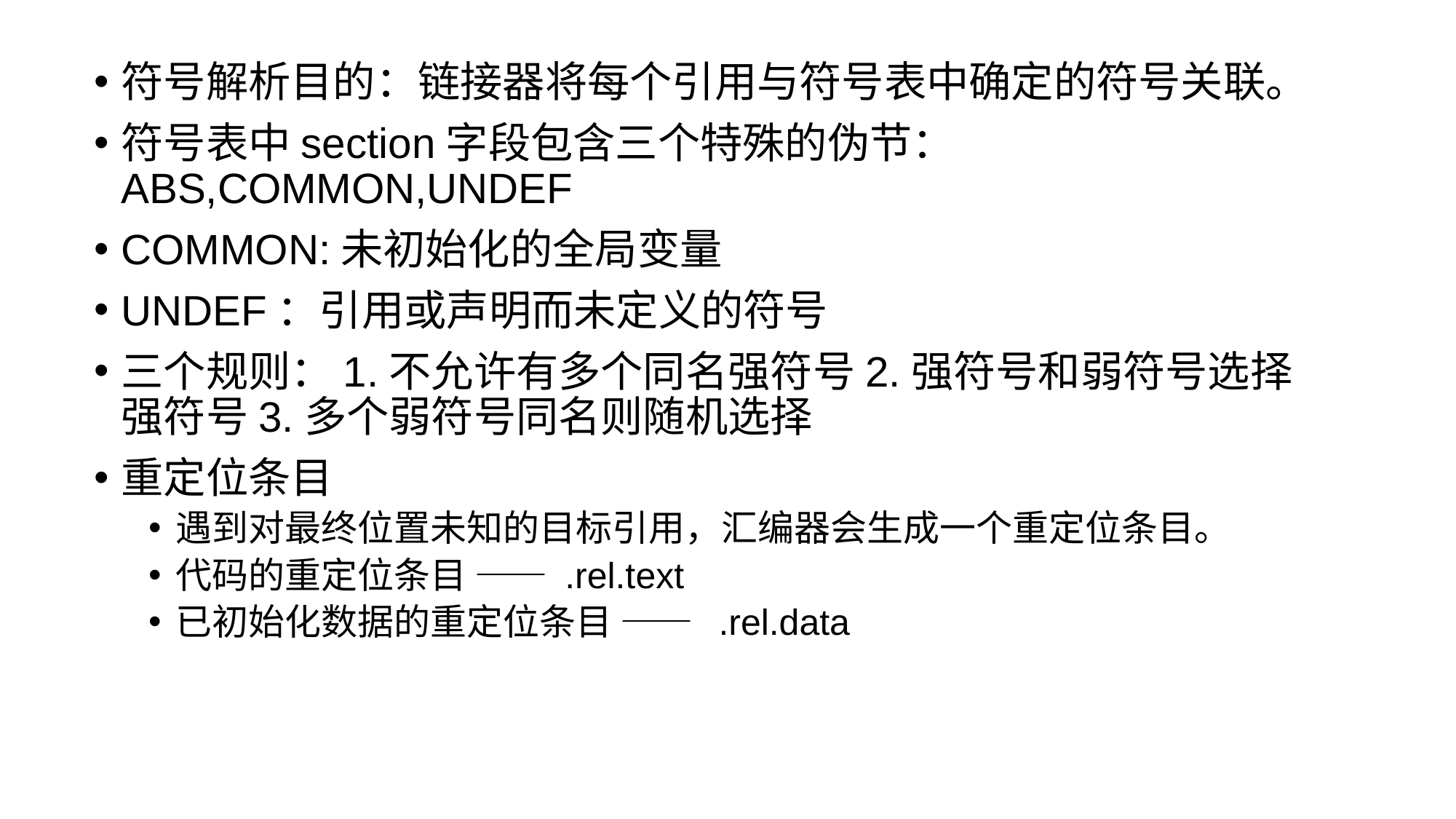

符号解析目的：链接器将每个引用与符号表中确定的符号关联。
符号表中section字段包含三个特殊的伪节：ABS,COMMON,UNDEF
COMMON:未初始化的全局变量
UNDEF：引用或声明而未定义的符号
三个规则：1.不允许有多个同名强符号2.强符号和弱符号选择强符号3.多个弱符号同名则随机选择
重定位条目
遇到对最终位置未知的目标引用，汇编器会生成一个重定位条目。
代码的重定位条目 —— .rel.text
已初始化数据的重定位条目 ——  .rel.data